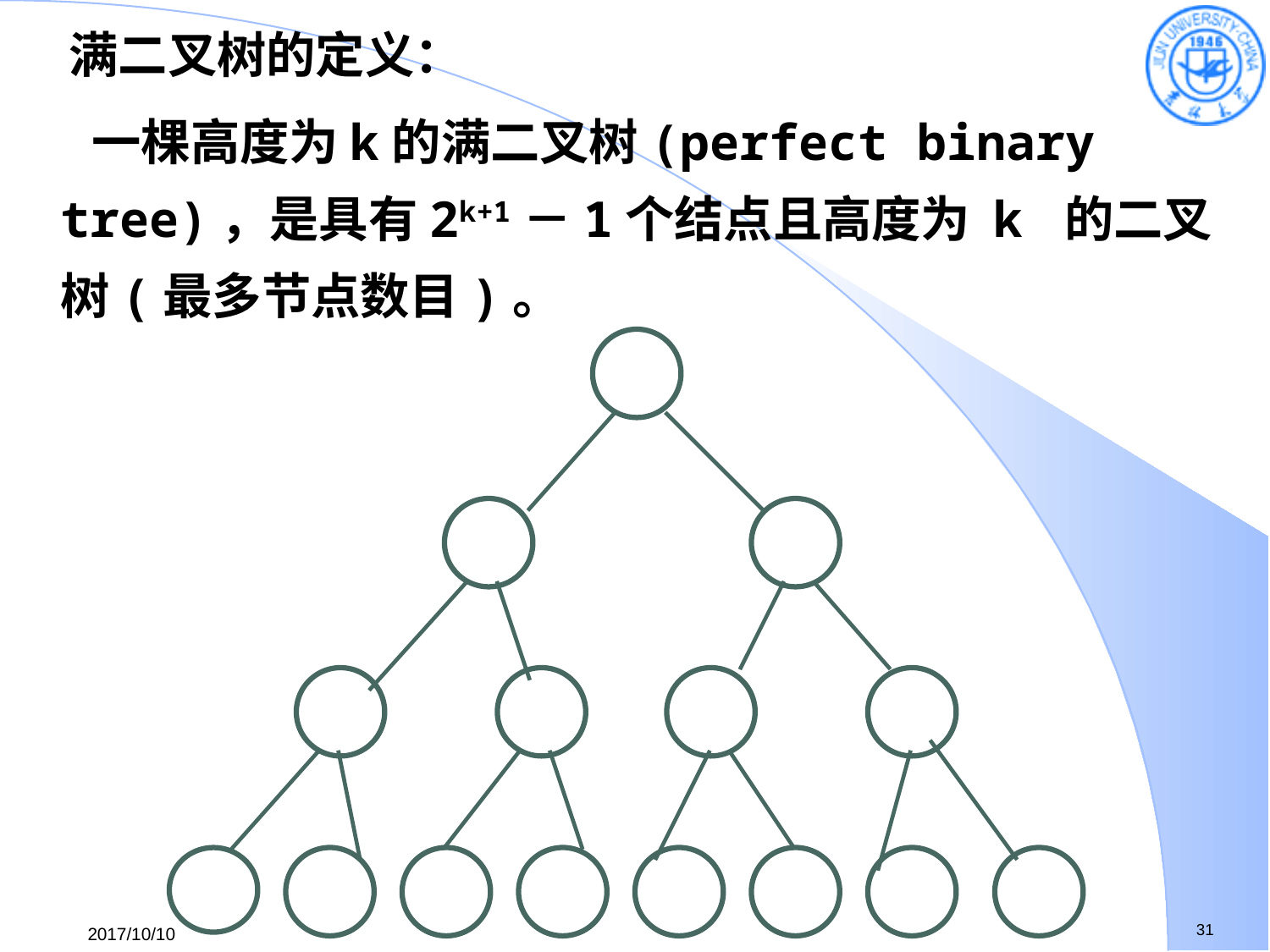

满二叉树的定义：
      一棵高度为k的满二叉树(perfect binary tree)，是具有2k+1－1个结点且高度为 k 的二叉树(最多节点数目)。